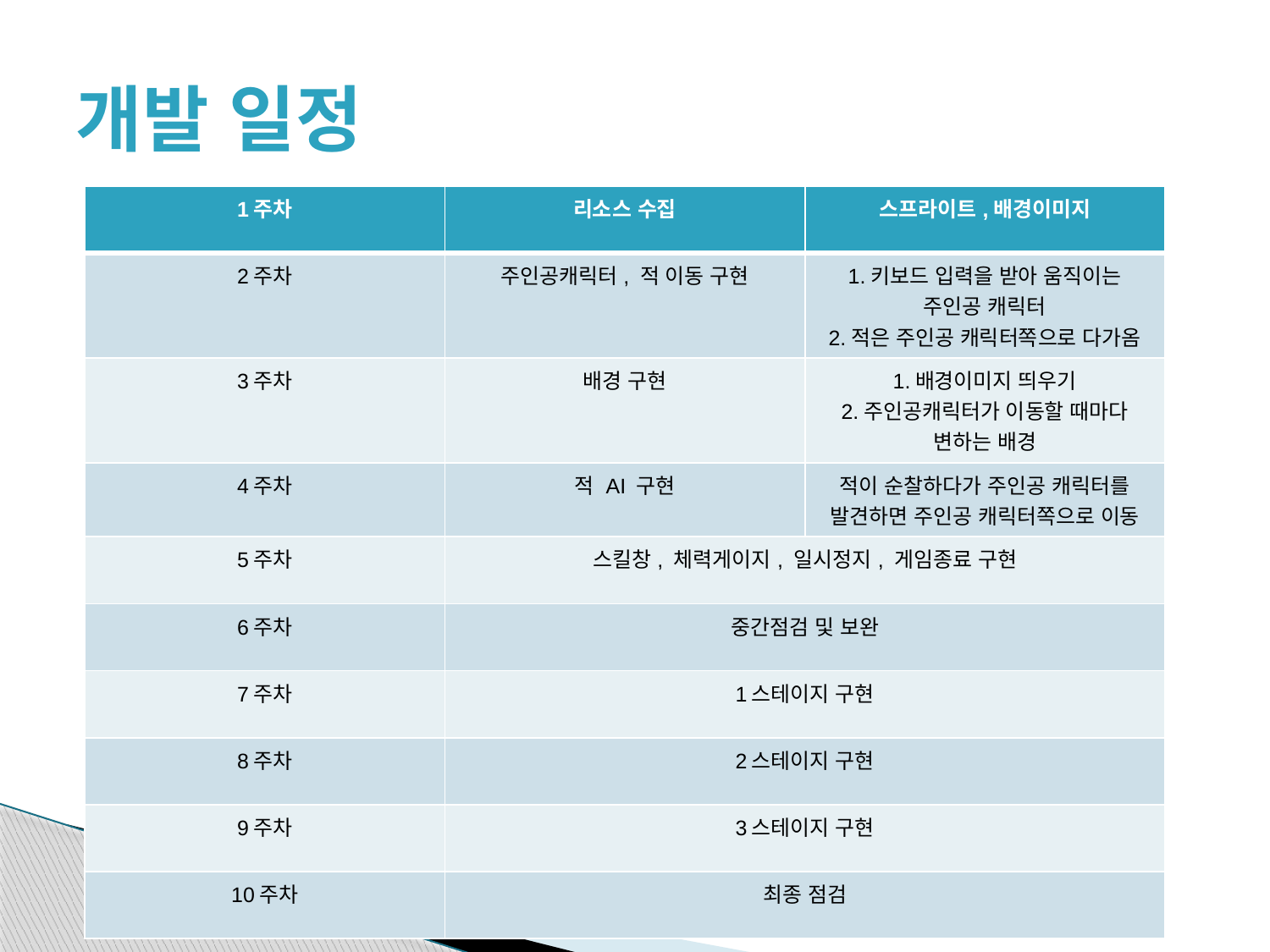

# 개발 일정
| 1주차 | 리소스 수집 | 스프라이트,배경이미지 |
| --- | --- | --- |
| 2주차 | 주인공캐릭터, 적 이동 구현 | 1.키보드 입력을 받아 움직이는 주인공 캐릭터 2.적은 주인공 캐릭터쪽으로 다가옴 |
| 3주차 | 배경 구현 | 1.배경이미지 띄우기 2.주인공캐릭터가 이동할 때마다 변하는 배경 |
| 4주차 | 적 AI 구현 | 적이 순찰하다가 주인공 캐릭터를 발견하면 주인공 캐릭터쪽으로 이동 |
| 5주차 | 스킬창, 체력게이지, 일시정지, 게임종료 구현 |  |
| 6주차 | 중간점검 및 보완 |  |
| 7주차 | 1스테이지 구현 |  |
| 8주차 | 2스테이지 구현 |  |
| 9주차 | 3스테이지 구현 |  |
| 10주차 | 최종 점검 |  |